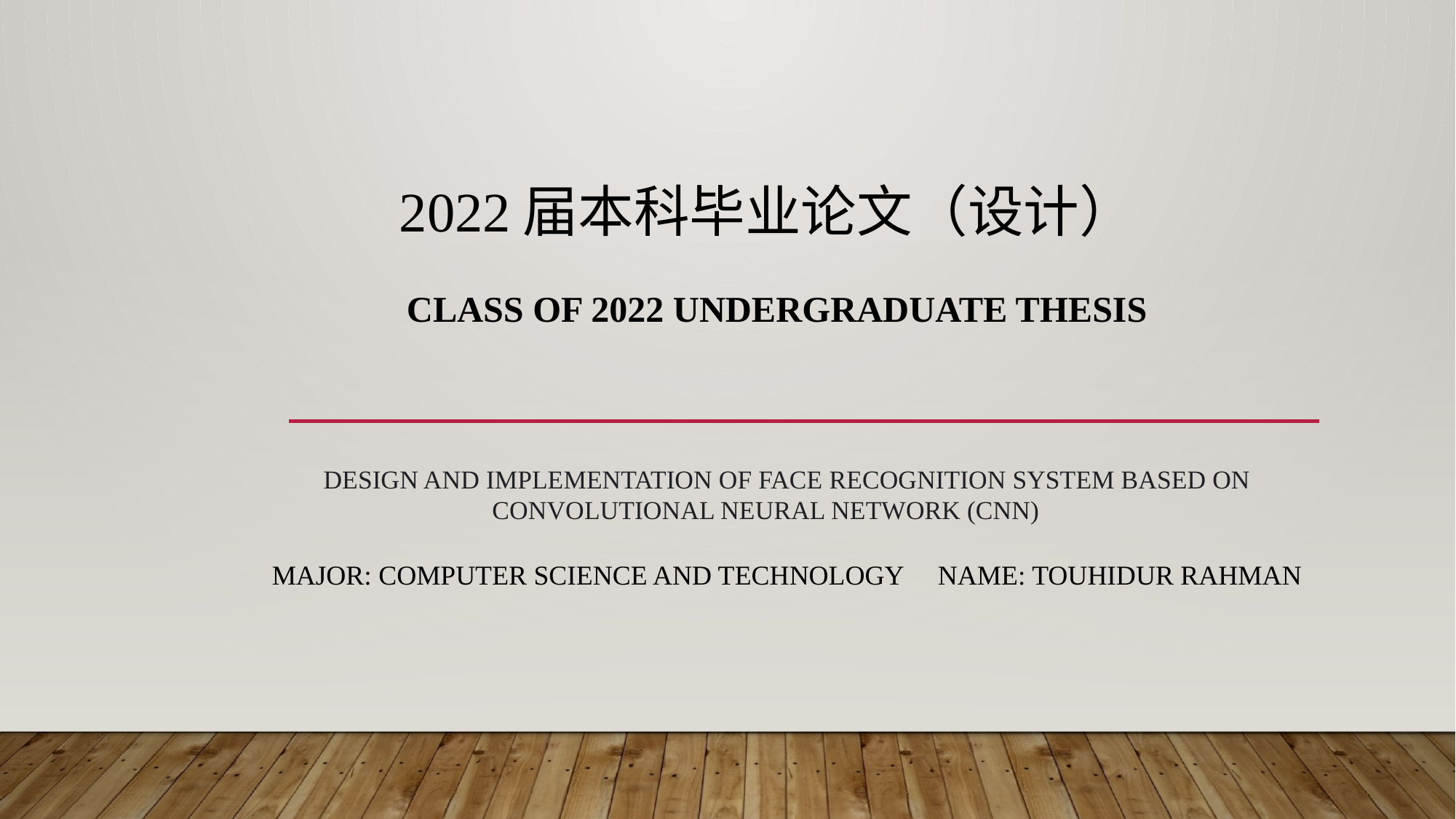

# 2022届本科毕业论文（设计）
Class of 2022 Undergraduate Thesis
Design and Implementation of Face Recognition System Based on Convolutional Neural Network (CNN)
Major: Computer Science and Technology     Name: Touhidur Rahman